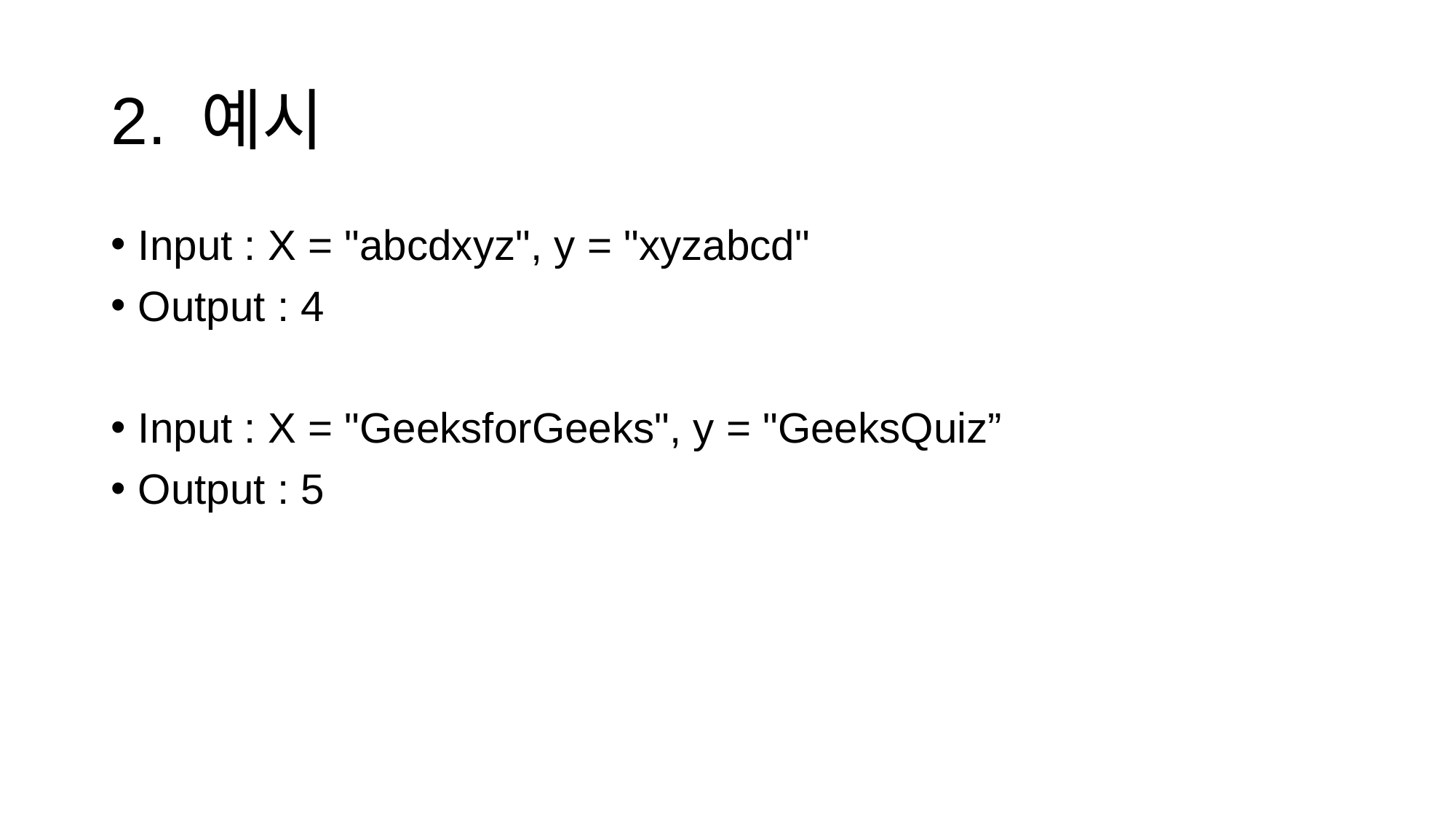

# 2. 예시
Input : X = "abcdxyz", y = "xyzabcd"
Output : 4

Input : X = "GeeksforGeeks", y = "GeeksQuiz”
Output : 5